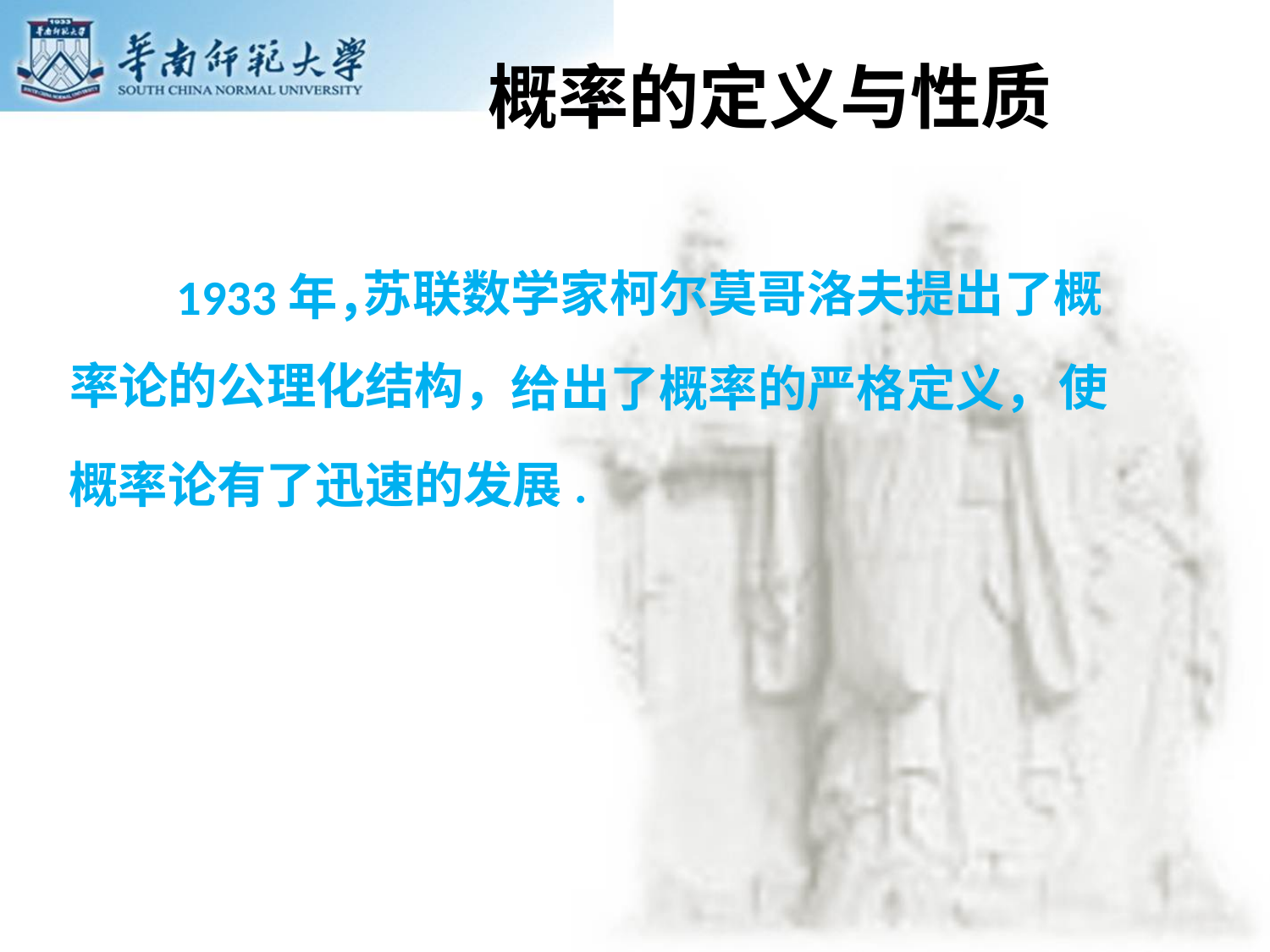

概率的定义与性质
苏联数学家柯尔莫哥洛夫提出了概
1933年，
率论的公理化结构，
使
给出了概率的严格定义，
概率论有了迅速的发展.